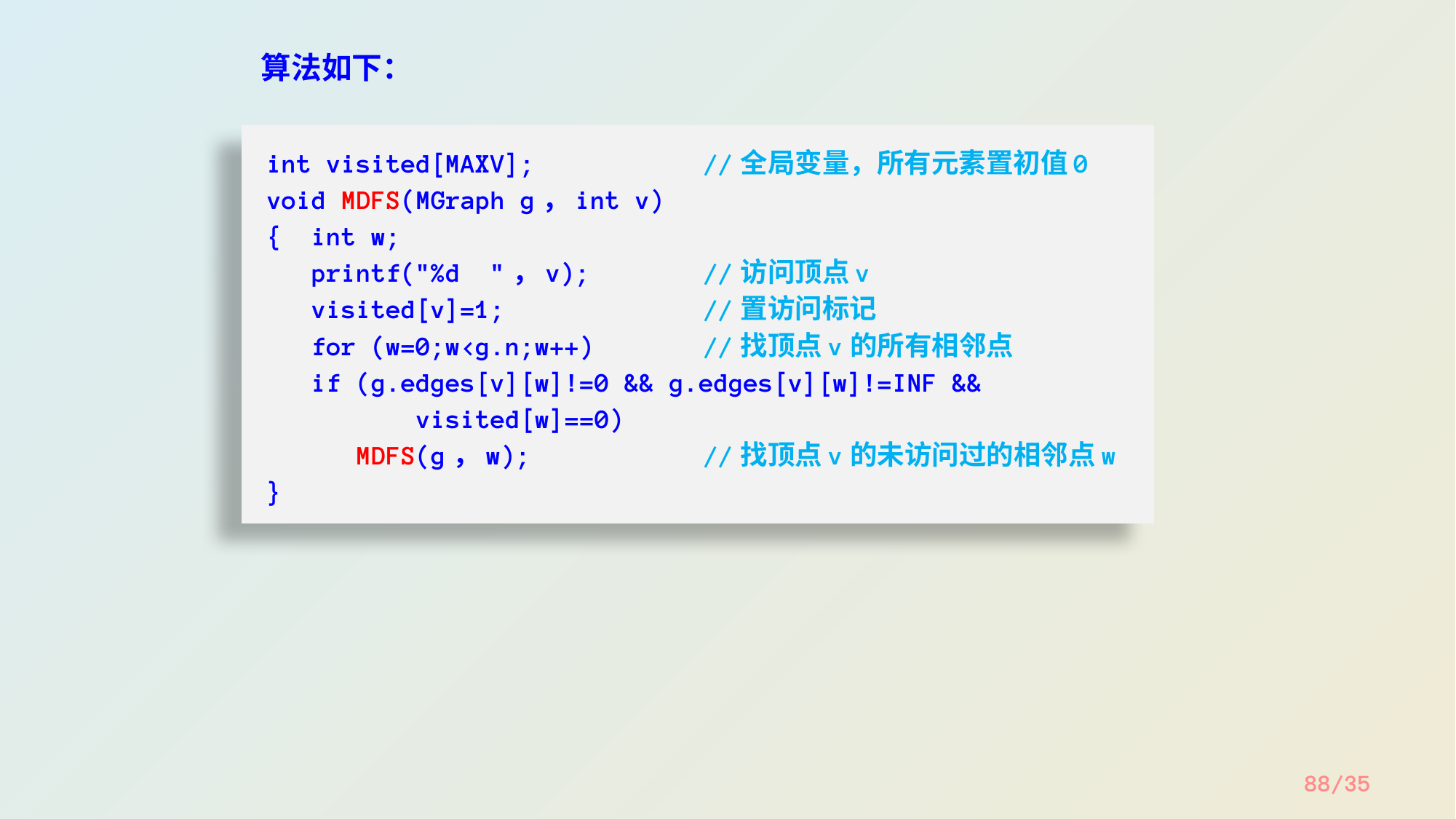

算法如下：
int visited[MAXV];	  	//全局变量，所有元素置初值0
void MDFS(MGraph g，int v)
{  int w;
   printf("%d  "，v);	  	//访问顶点v
   visited[v]=1;		//置访问标记
   for (w=0;w<g.n;w++)	//找顶点v的所有相邻点
   if (g.edges[v][w]!=0 && g.edges[v][w]!=INF &&
          visited[w]==0)
      MDFS(g，w);  		//找顶点v的未访问过的相邻点w
}
88/35